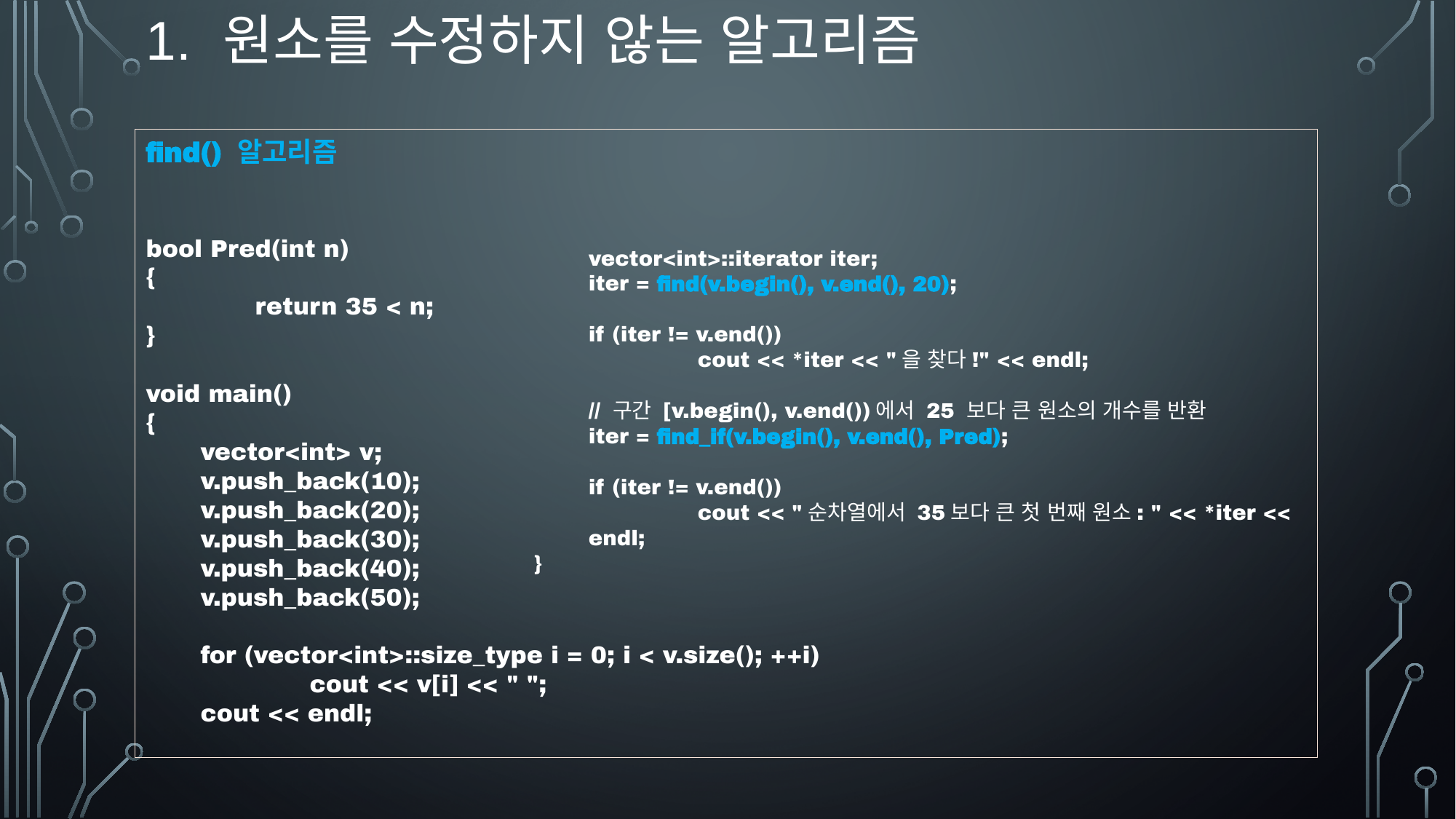

# 1. 원소를 수정하지 않는 알고리즘
find() 알고리즘

bool Pred(int n)
{
	return 35 < n;
}

void main()
{
vector<int> v;
v.push_back(10);
v.push_back(20);
v.push_back(30);
v.push_back(40);
v.push_back(50);

for (vector<int>::size_type i = 0; i < v.size(); ++i)
	cout << v[i] << " ";
cout << endl;

vector<int>::iterator iter;
iter = find(v.begin(), v.end(), 20);

if (iter != v.end())
	cout << *iter << "을 찾다!" << endl;

// 구간 [v.begin(), v.end())에서 25 보다 큰 원소의 개수를 반환
iter = find_if(v.begin(), v.end(), Pred);

if (iter != v.end())
	cout << "순차열에서 35보다 큰 첫 번째 원소: " << *iter << endl;
}